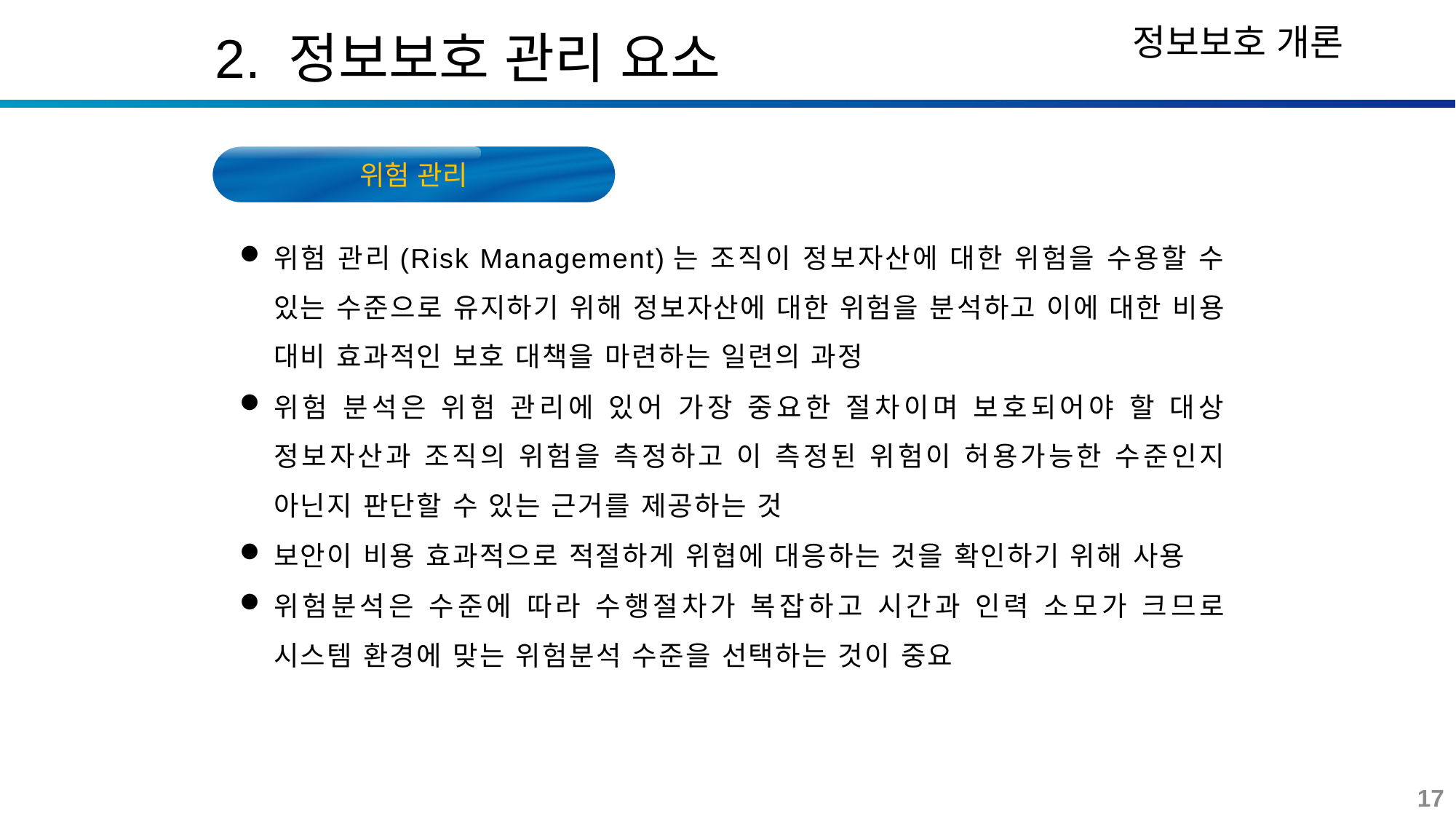

2. 정보보호 관리 요소
위험 관리

위험 관리(Risk Management)는 조직이 정보자산에 대한 위험을 수용할 수 있는 수준으로 유지하기 위해 정보자산에 대한 위험을 분석하고 이에 대한 비용 대비 효과적인 보호 대책을 마련하는 일련의 과정
위험 분석은 위험 관리에 있어 가장 중요한 절차이며 보호되어야 할 대상 정보자산과 조직의 위험을 측정하고 이 측정된 위험이 허용가능한 수준인지 아닌지 판단할 수 있는 근거를 제공하는 것
보안이 비용 효과적으로 적절하게 위협에 대응하는 것을 확인하기 위해 사용
위험분석은 수준에 따라 수행절차가 복잡하고 시간과 인력 소모가 크므로 시스템 환경에 맞는 위험분석 수준을 선택하는 것이 중요

17